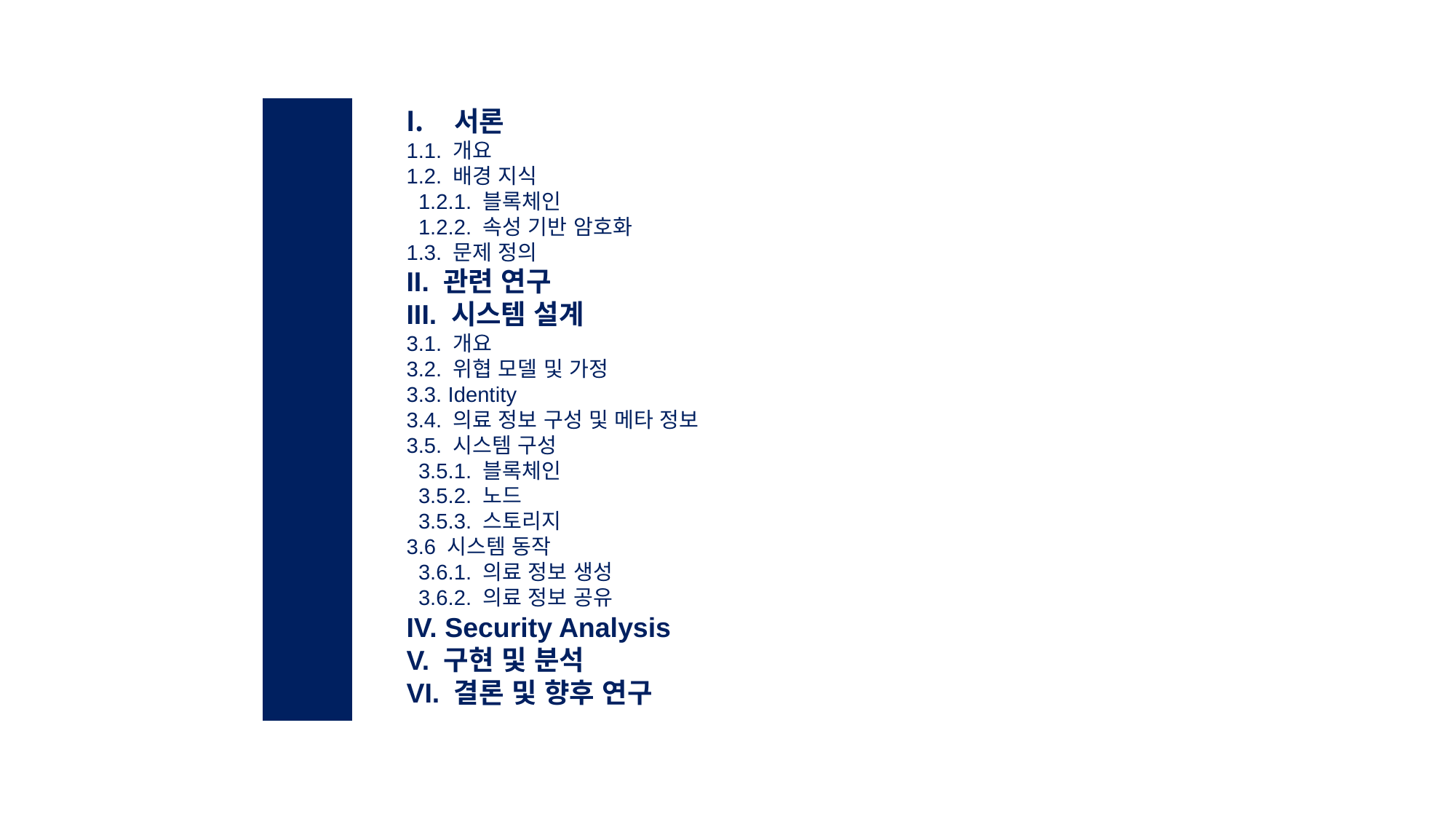

서론
1.1. 개요
1.2. 배경 지식
  1.2.1. 블록체인
  1.2.2. 속성 기반 암호화
1.3. 문제 정의
II. 관련 연구
III. 시스템 설계
3.1. 개요
3.2. 위협 모델 및 가정
3.3. Identity
3.4. 의료 정보 구성 및 메타 정보
3.5. 시스템 구성
  3.5.1. 블록체인
  3.5.2. 노드
  3.5.3. 스토리지
3.6 시스템 동작
  3.6.1. 의료 정보 생성
  3.6.2. 의료 정보 공유
IV. Security Analysis
V. 구현 및 분석
VI. 결론 및 향후 연구